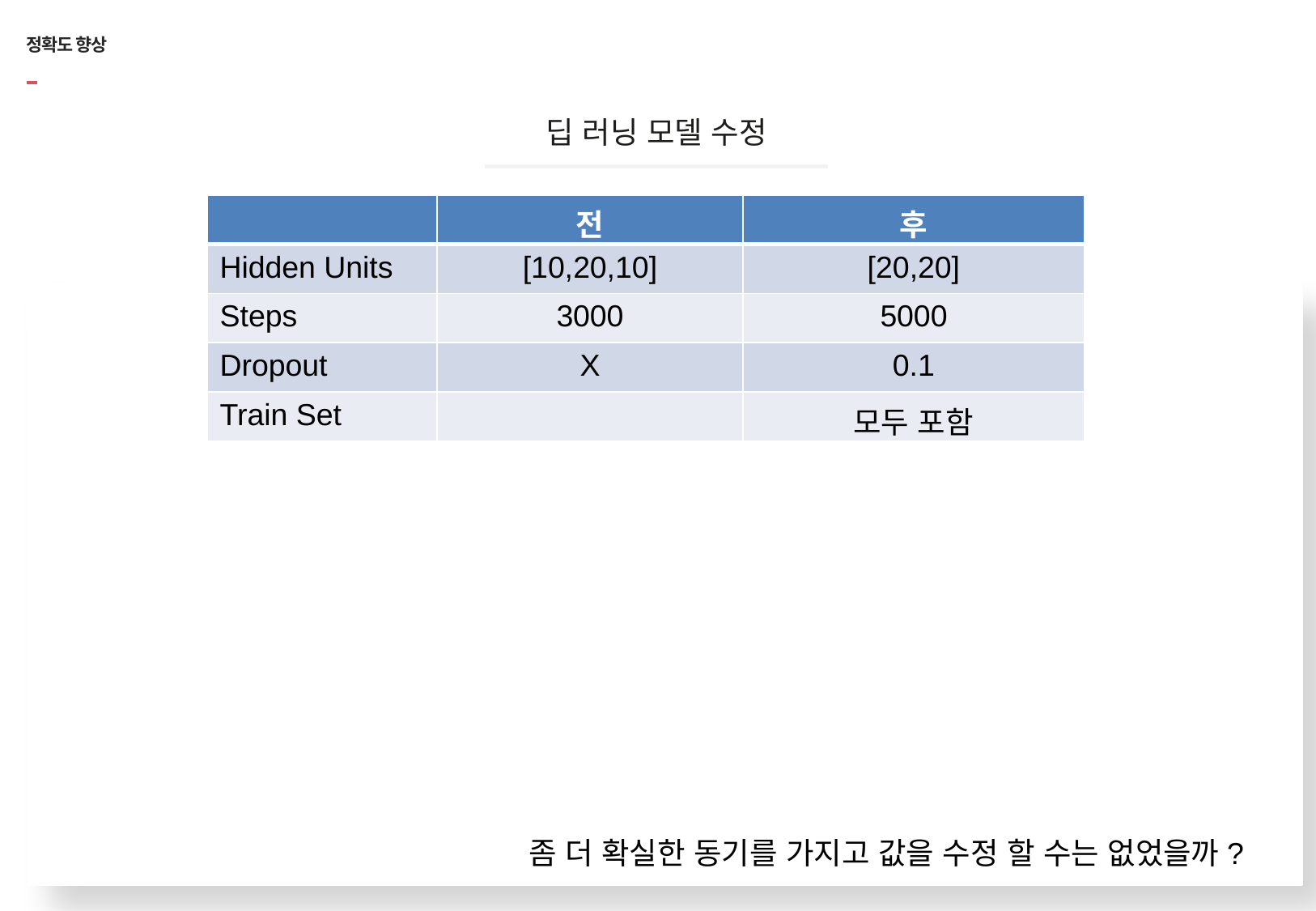

# 정확도 향상
딥 러닝 모델 수정
|  | 전 | 후 |
| --- | --- | --- |
| Hidden Units | [10,20,10] | [20,20] |
| Steps | 3000 | 5000 |
| Dropout | X | 0.1 |
| Train Set |  | 모두 포함 |
좀 더 확실한 동기를 가지고 값을 수정 할 수는 없었을까?